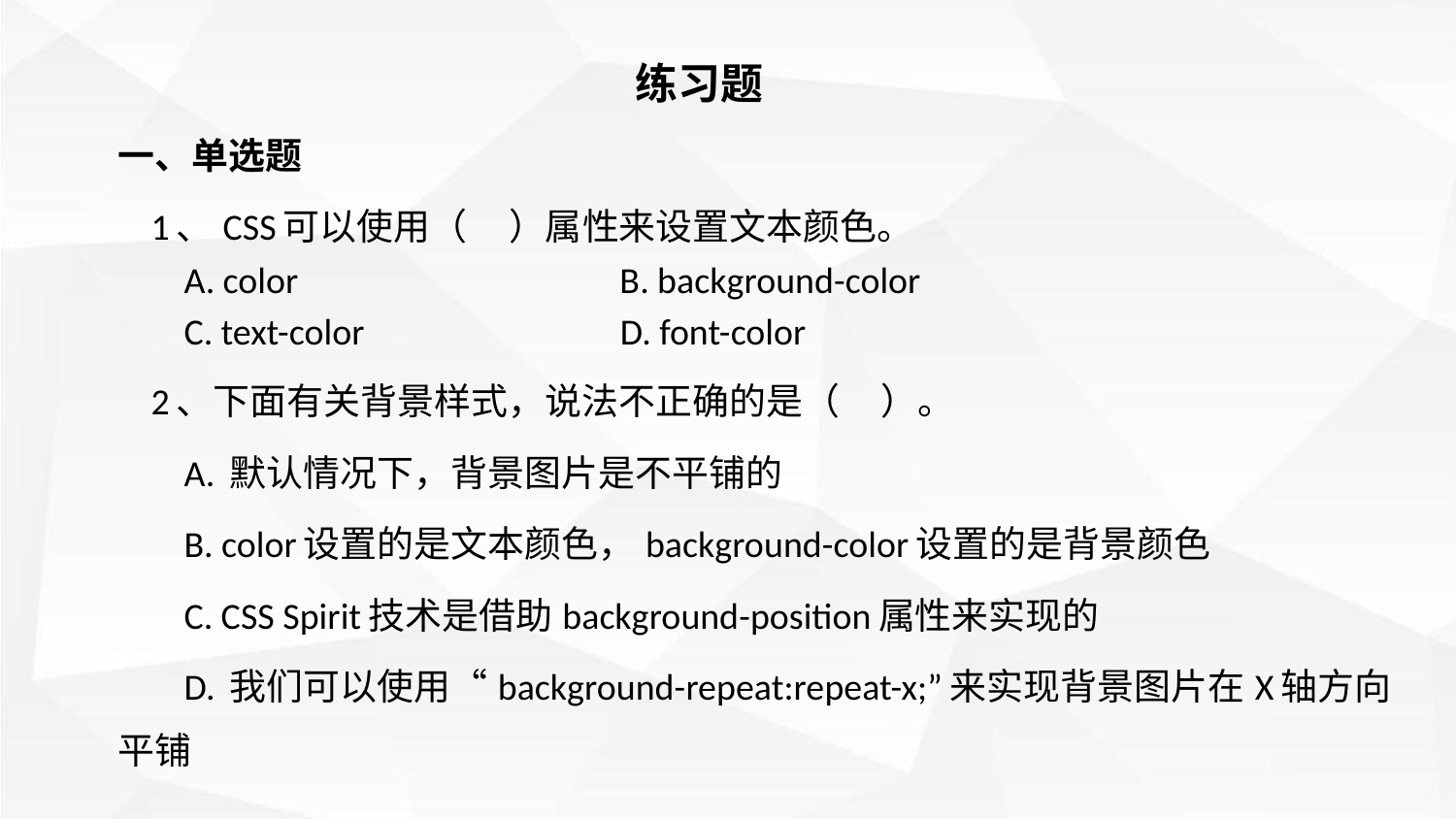

练习题
一、单选题
    1、CSS可以使用（     ）属性来设置文本颜色。
        A. color                                       B. background-color
        C. text-color                               D. font-color
    2、下面有关背景样式，说法不正确的是（     ）。
        A. 默认情况下，背景图片是不平铺的
        B. color设置的是文本颜色，background-color设置的是背景颜色
        C. CSS Spirit技术是借助background-position属性来实现的
        D. 我们可以使用“background-repeat:repeat-x;”来实现背景图片在X轴方向平铺